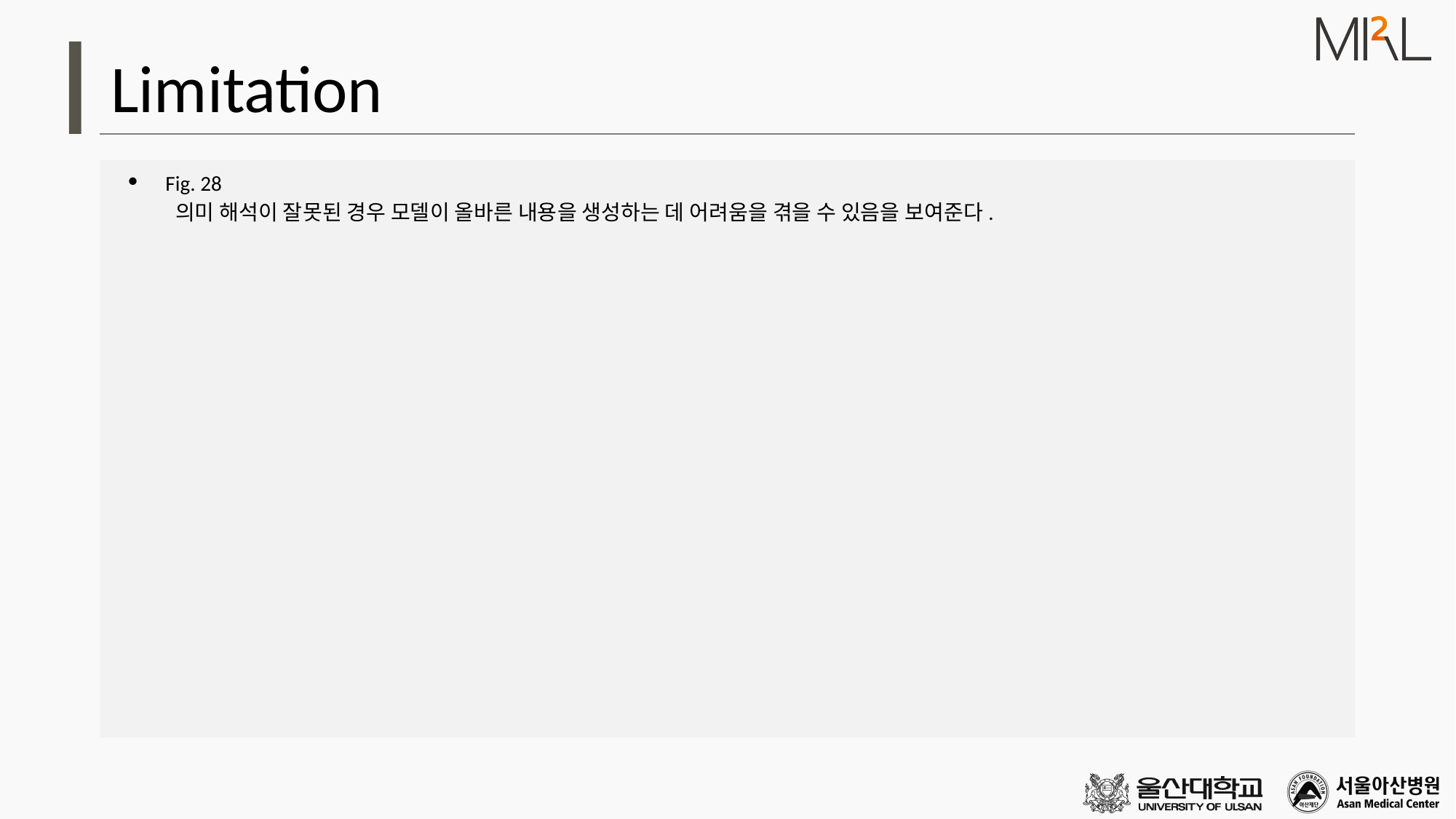

# Limitation
Fig. 28
 의미 해석이 잘못된 경우 모델이 올바른 내용을 생성하는 데 어려움을 겪을 수 있음을 보여준다.